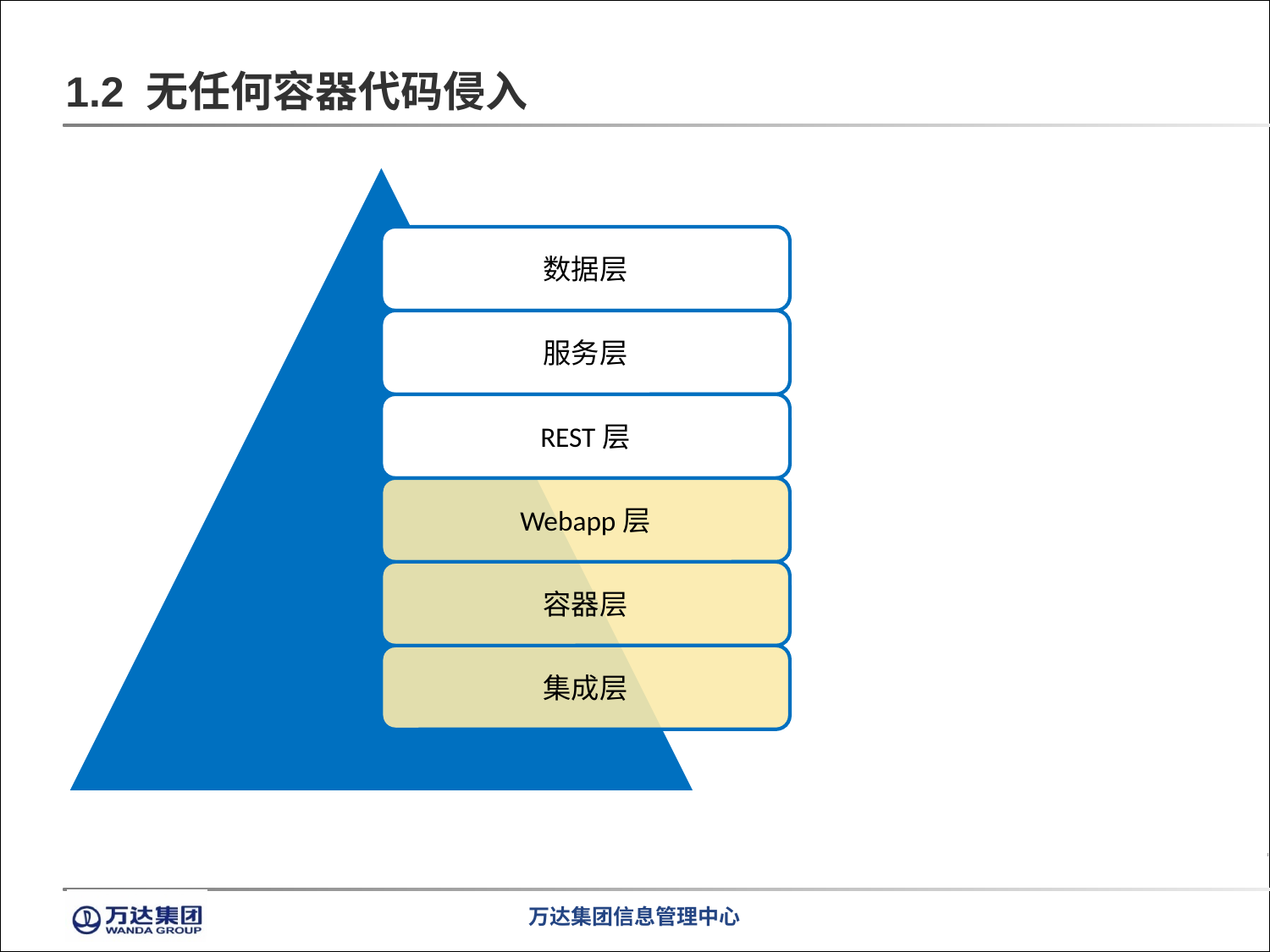

# 1.2 无任何容器代码侵入
数据层
服务层
REST层
Webapp层
容器层
集成层